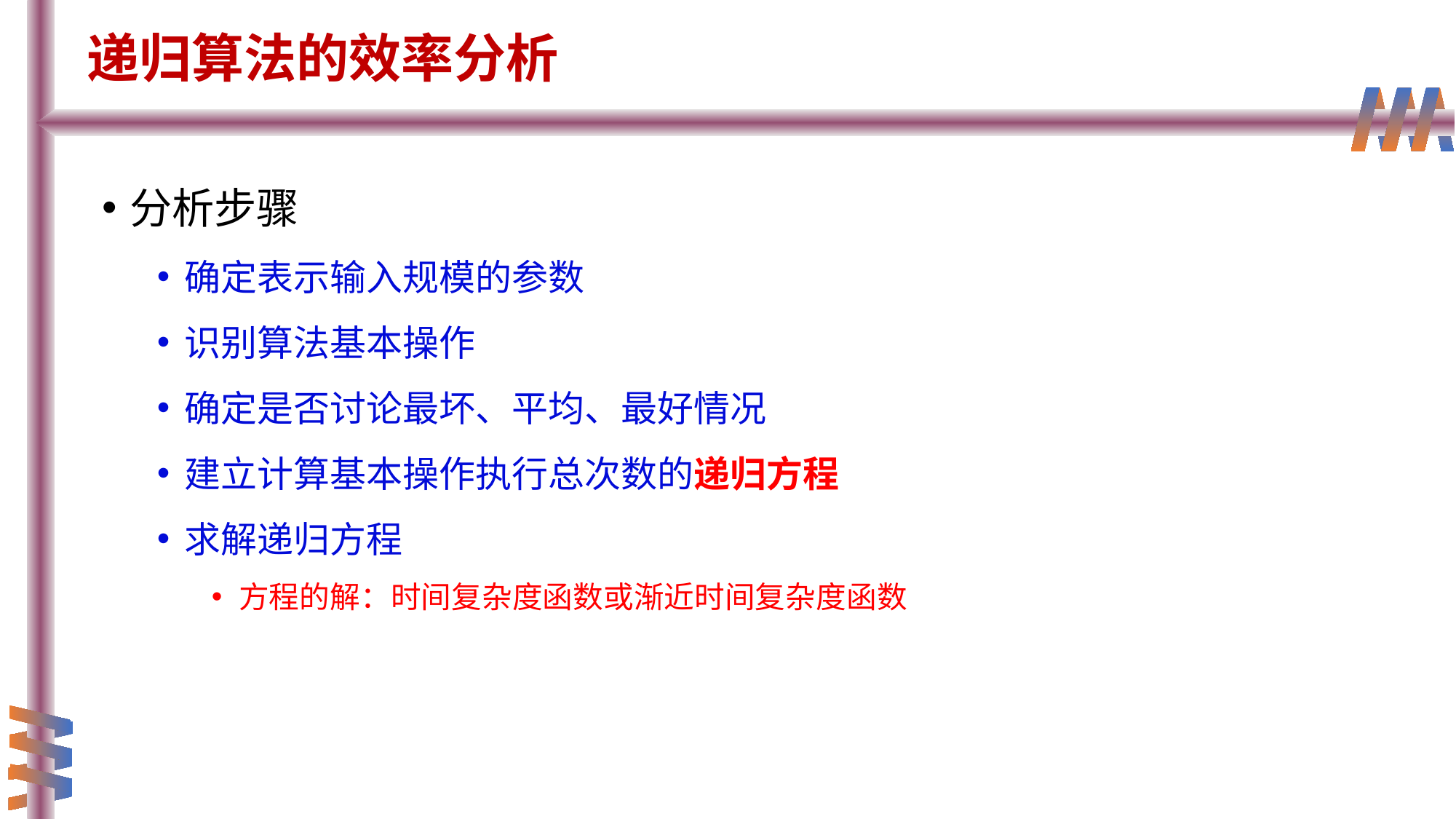

# 递归算法的效率分析
分析步骤
确定表示输入规模的参数
识别算法基本操作
确定是否讨论最坏、平均、最好情况
建立计算基本操作执行总次数的递归方程
求解递归方程
方程的解：时间复杂度函数或渐近时间复杂度函数